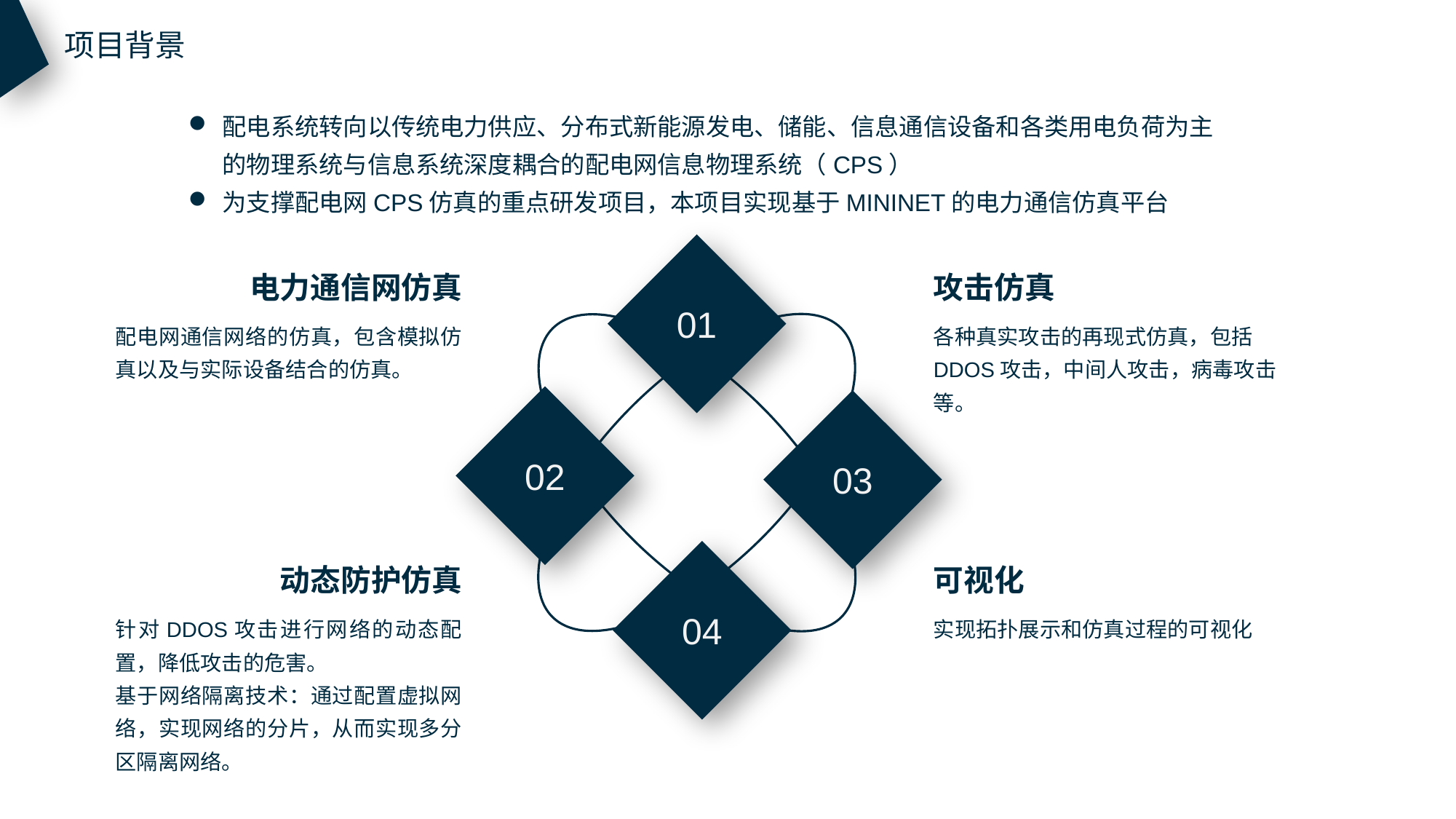

项目背景
配电系统转向以传统电力供应、分布式新能源发电、储能、信息通信设备和各类用电负荷为主的物理系统与信息系统深度耦合的配电网信息物理系统（CPS）
为支撑配电网CPS仿真的重点研发项目，本项目实现基于MININET的电力通信仿真平台
01
电力通信网仿真
攻击仿真
配电网通信网络的仿真，包含模拟仿真以及与实际设备结合的仿真。
各种真实攻击的再现式仿真，包括DDOS攻击，中间人攻击，病毒攻击等。

02
03
04
动态防护仿真
可视化
针对DDOS攻击进行网络的动态配置，降低攻击的危害。
基于网络隔离技术：通过配置虚拟网络，实现网络的分片，从而实现多分区隔离网络。
实现拓扑展示和仿真过程的可视化